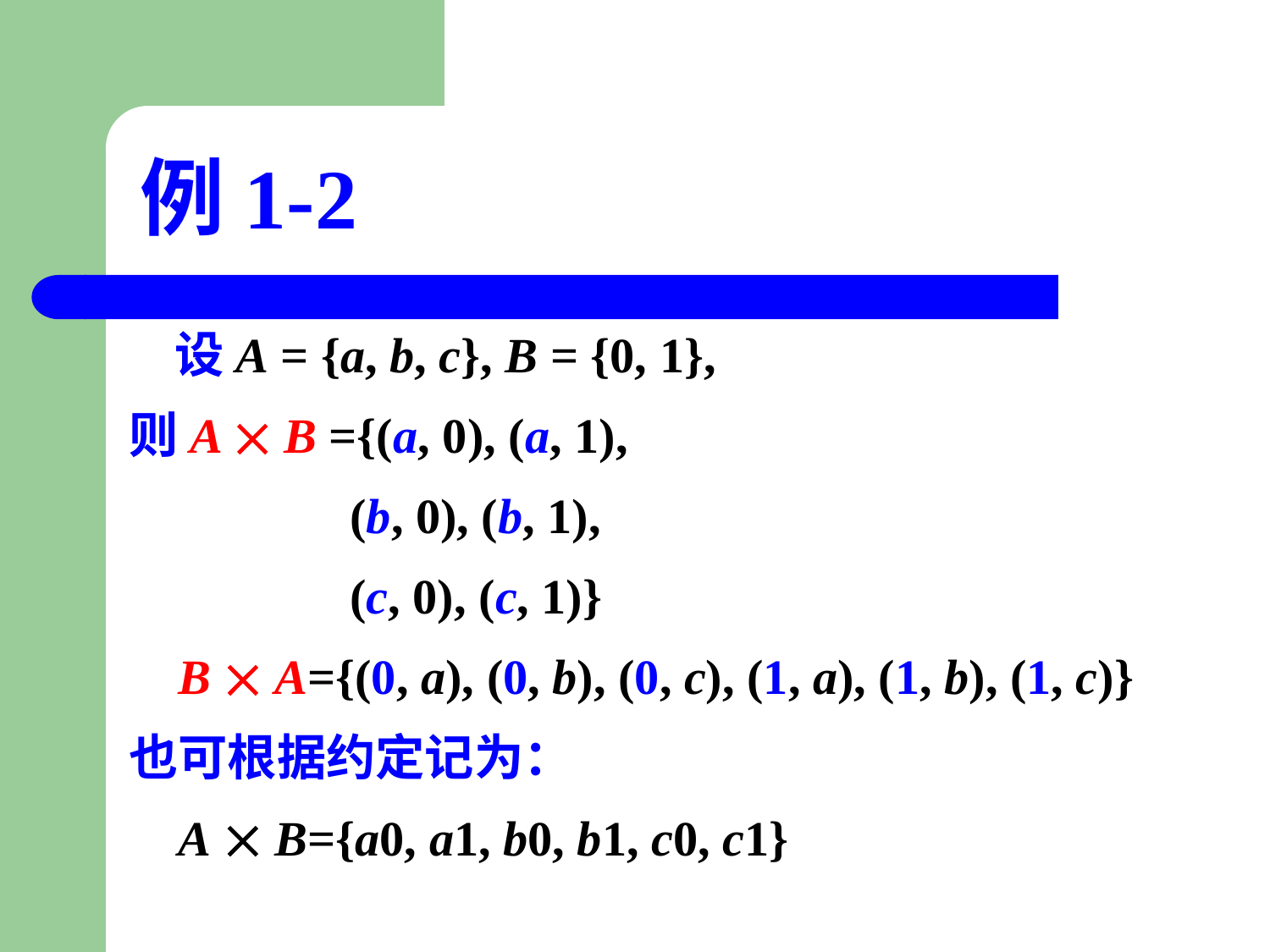

# 例1-2
   设A = {a, b, c}, B = {0, 1},
则A × B ={(a, 0), (a, 1),
                  (b, 0), (b, 1),
                  (c, 0), (c, 1)}
    B × A={(0, a), (0, b), (0, c), (1, a), (1, b), (1, c)}
也可根据约定记为：
    A × B={a0, a1, b0, b1, c0, c1}